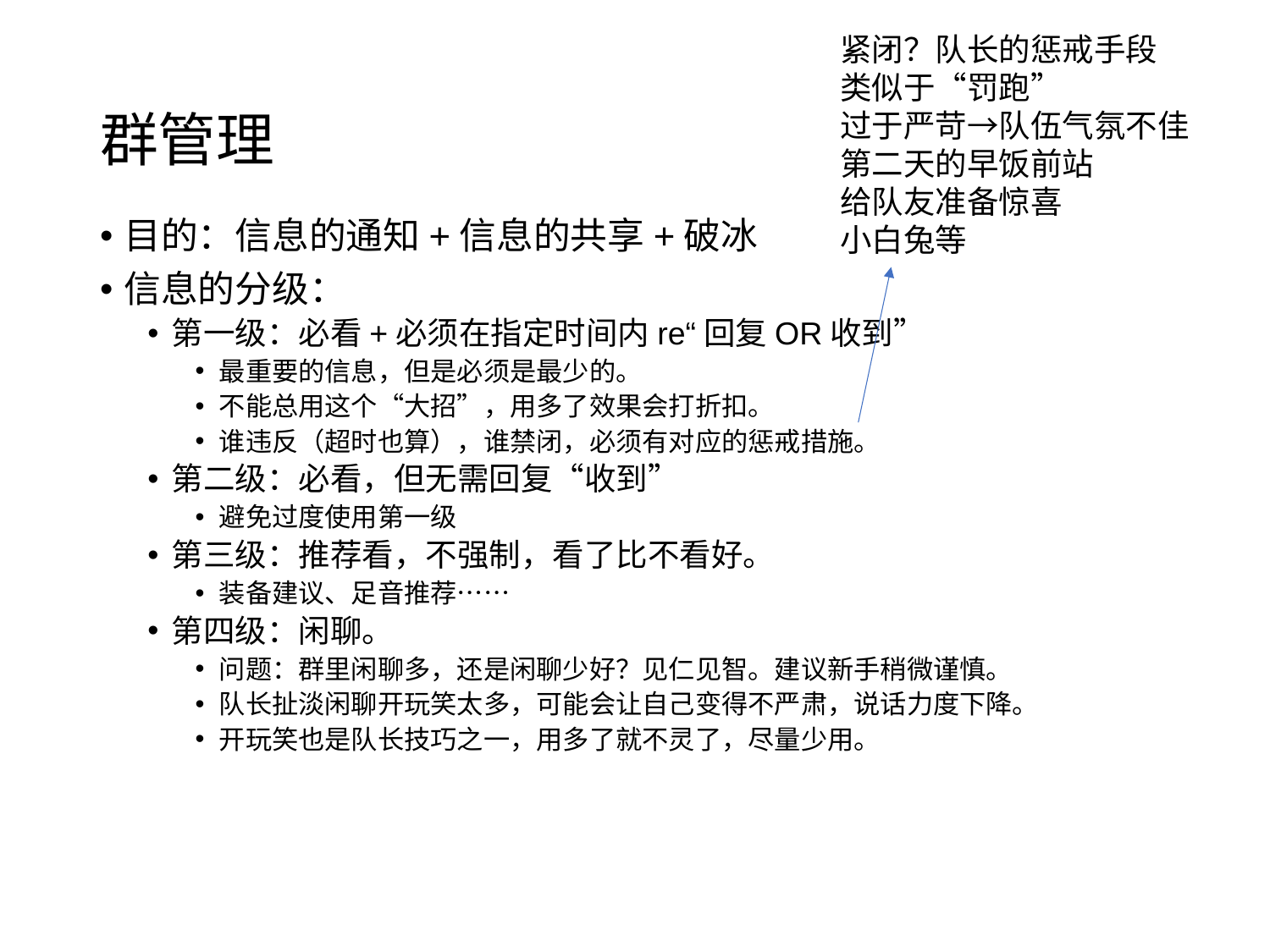

紧闭？队长的惩戒手段
类似于“罚跑”
过于严苛→队伍气氛不佳
第二天的早饭前站
给队友准备惊喜
小白兔等
# 群管理
目的：信息的通知+信息的共享+破冰
信息的分级：
第一级：必看+必须在指定时间内re“回复OR收到”
最重要的信息，但是必须是最少的。
不能总用这个“大招”，用多了效果会打折扣。
谁违反（超时也算），谁禁闭，必须有对应的惩戒措施。
第二级：必看，但无需回复“收到”
避免过度使用第一级
第三级：推荐看，不强制，看了比不看好。
装备建议、足音推荐……
第四级：闲聊。
问题：群里闲聊多，还是闲聊少好？见仁见智。建议新手稍微谨慎。
队长扯淡闲聊开玩笑太多，可能会让自己变得不严肃，说话力度下降。
开玩笑也是队长技巧之一，用多了就不灵了，尽量少用。